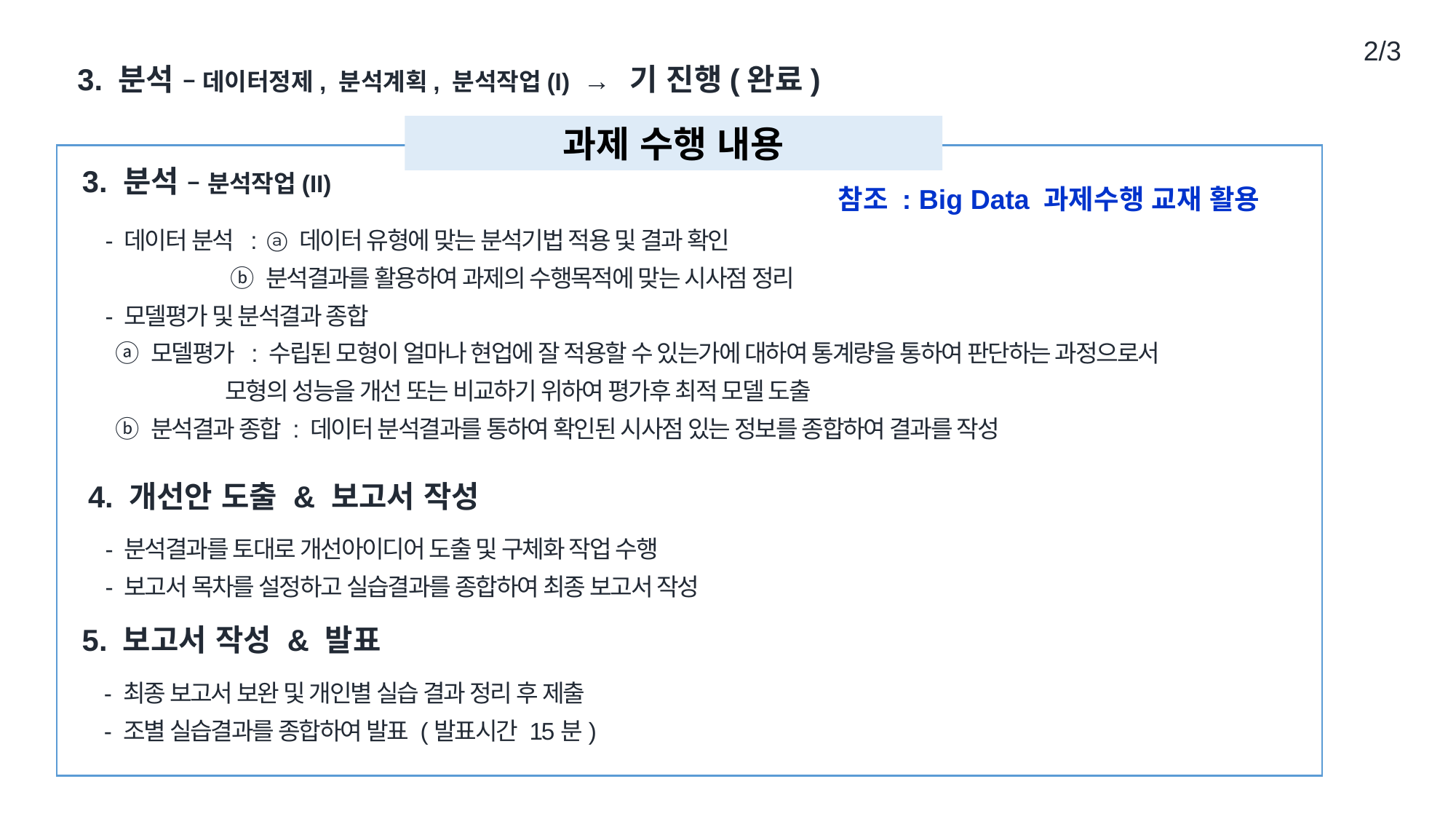

2/3
3. 분석 – 데이터정제, 분석계획, 분석작업(I)  →  기 진행(완료)
과제 수행 내용

3. 분석 – 분석작업(II)
참조 : Big Data 과제수행 교재 활용
- 데이터 분석  :  ⓐ 데이터 유형에 맞는 분석기법 적용 및 결과 확인
                        ⓑ 분석결과를 활용하여 과제의 수행목적에 맞는 시사점 정리
- 모델평가 및 분석결과 종합
  ⓐ 모델평가  : 수립된 모형이 얼마나 현업에 잘 적용할 수 있는가에 대하여 통계량을 통하여 판단하는 과정으로서
                       모형의 성능을 개선 또는 비교하기 위하여 평가후 최적 모델 도출
  ⓑ 분석결과 종합 : 데이터 분석결과를 통하여 확인된 시사점 있는 정보를 종합하여 결과를 작성
4. 개선안 도출 & 보고서 작성
- 분석결과를 토대로 개선아이디어 도출 및 구체화 작업 수행
- 보고서 목차를 설정하고 실습결과를 종합하여 최종 보고서 작성
5. 보고서 작성 & 발표
- 최종 보고서 보완 및 개인별 실습 결과 정리 후 제출
- 조별 실습결과를 종합하여 발표 (발표시간 15분)